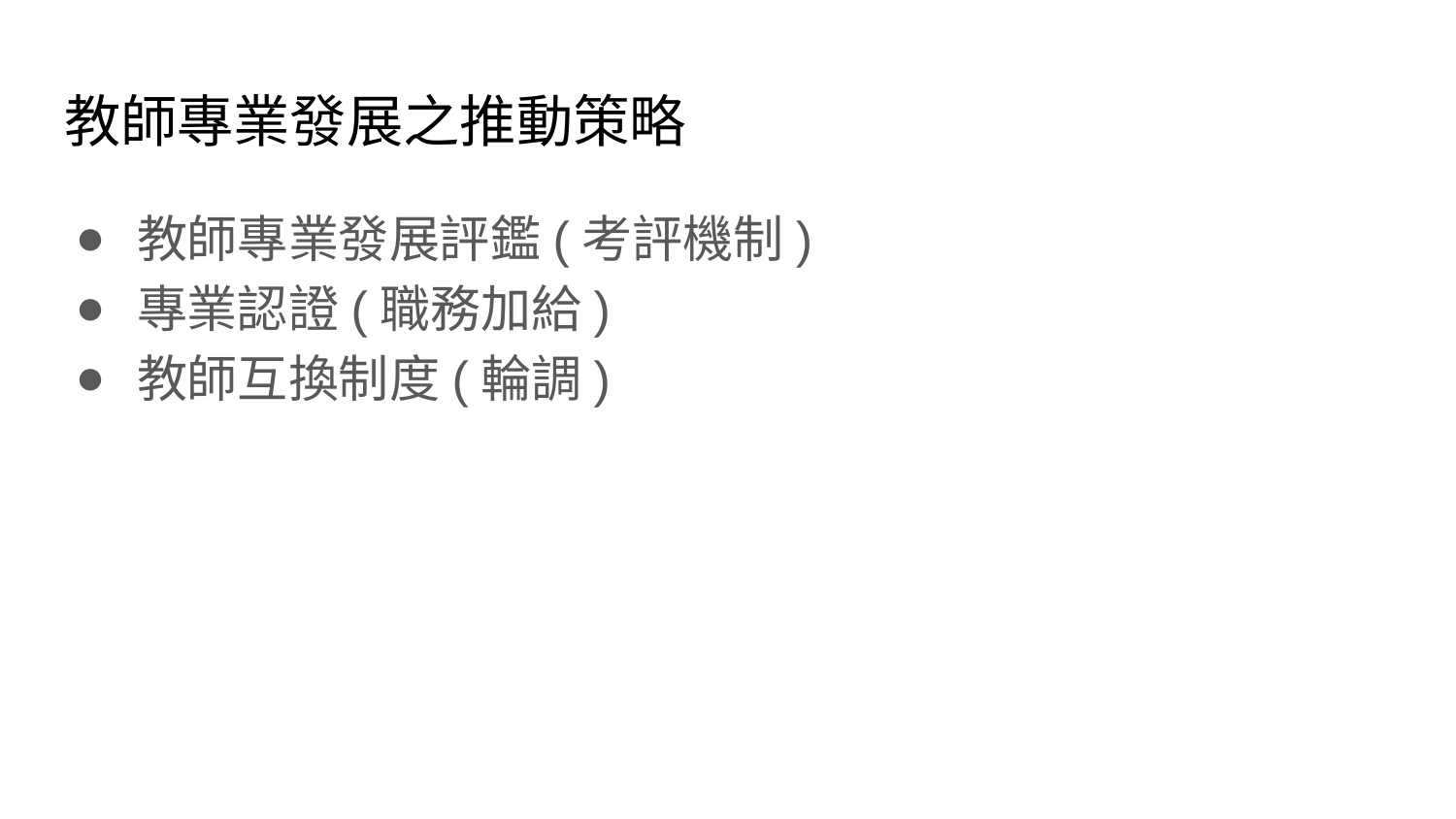

# 教師專業發展之推動策略

教師專業發展評鑑(考評機制)
專業認證(職務加給)
教師互換制度(輪調)